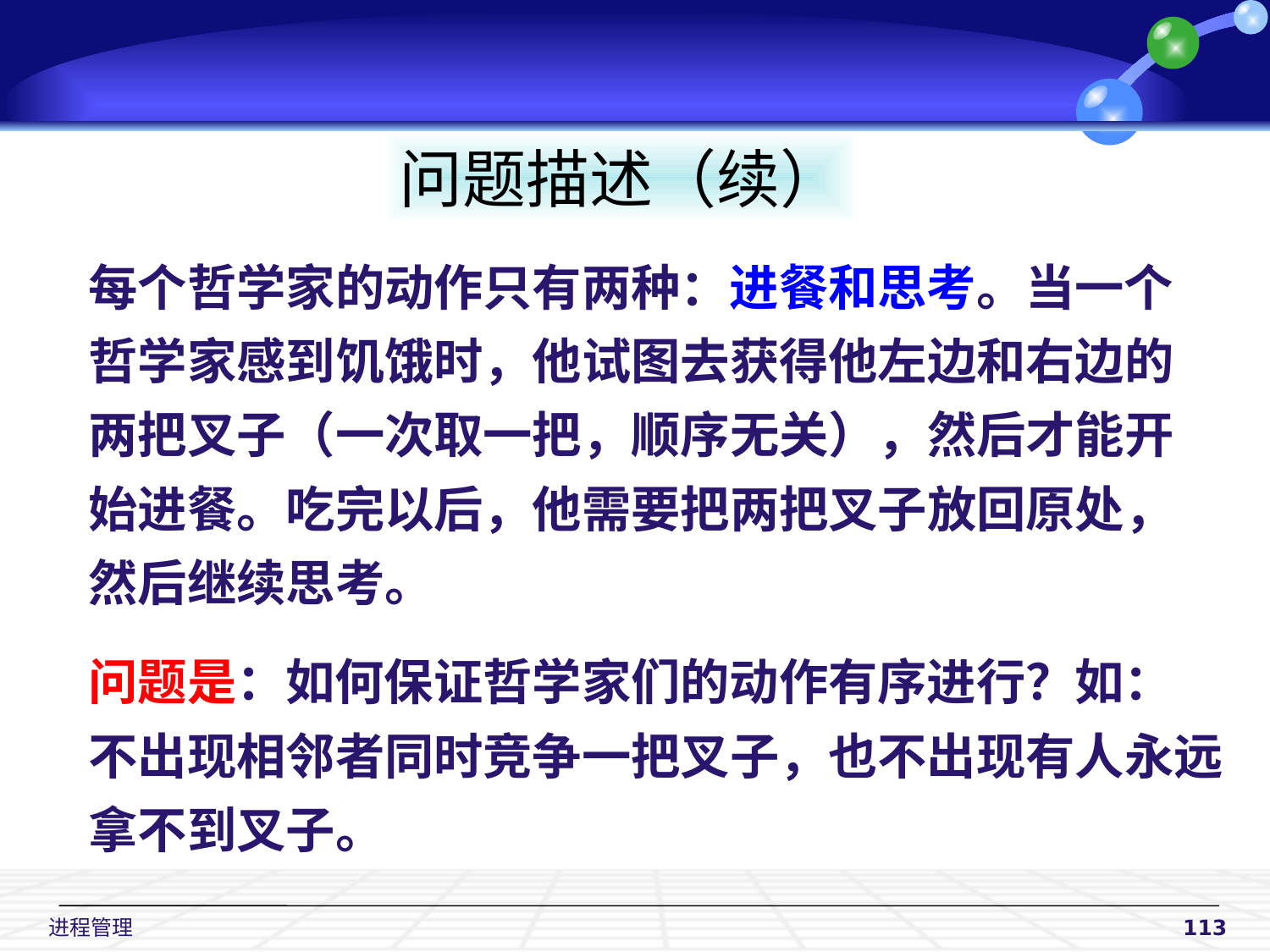

问题描述（续）
每个哲学家的动作只有两种：进餐和思考。当一个
哲学家感到饥饿时，他试图去获得他左边和右边的
两把叉子（一次取一把，顺序无关），然后才能开
始进餐。吃完以后，他需要把两把叉子放回原处，
然后继续思考。
问题是：如何保证哲学家们的动作有序进行？如：
不出现相邻者同时竞争一把叉子，也不出现有人永远
拿不到叉子。
   进程管理
113